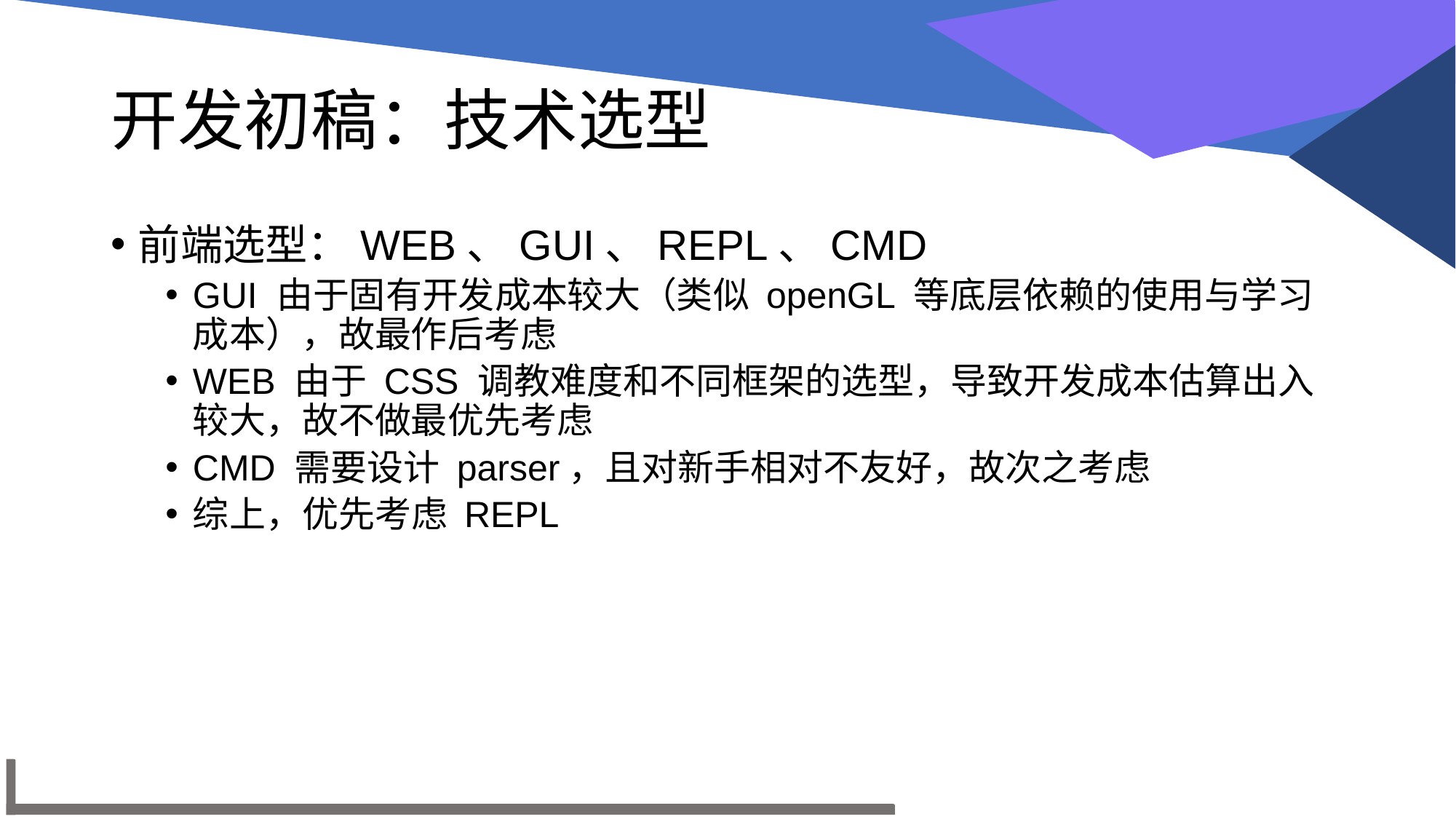

# 开发初稿：技术选型
前端选型：WEB、GUI、REPL、CMD
GUI 由于固有开发成本较大（类似 openGL 等底层依赖的使用与学习成本），故最作后考虑
WEB 由于 CSS 调教难度和不同框架的选型，导致开发成本估算出入较大，故不做最优先考虑
CMD 需要设计 parser，且对新手相对不友好，故次之考虑
综上，优先考虑 REPL